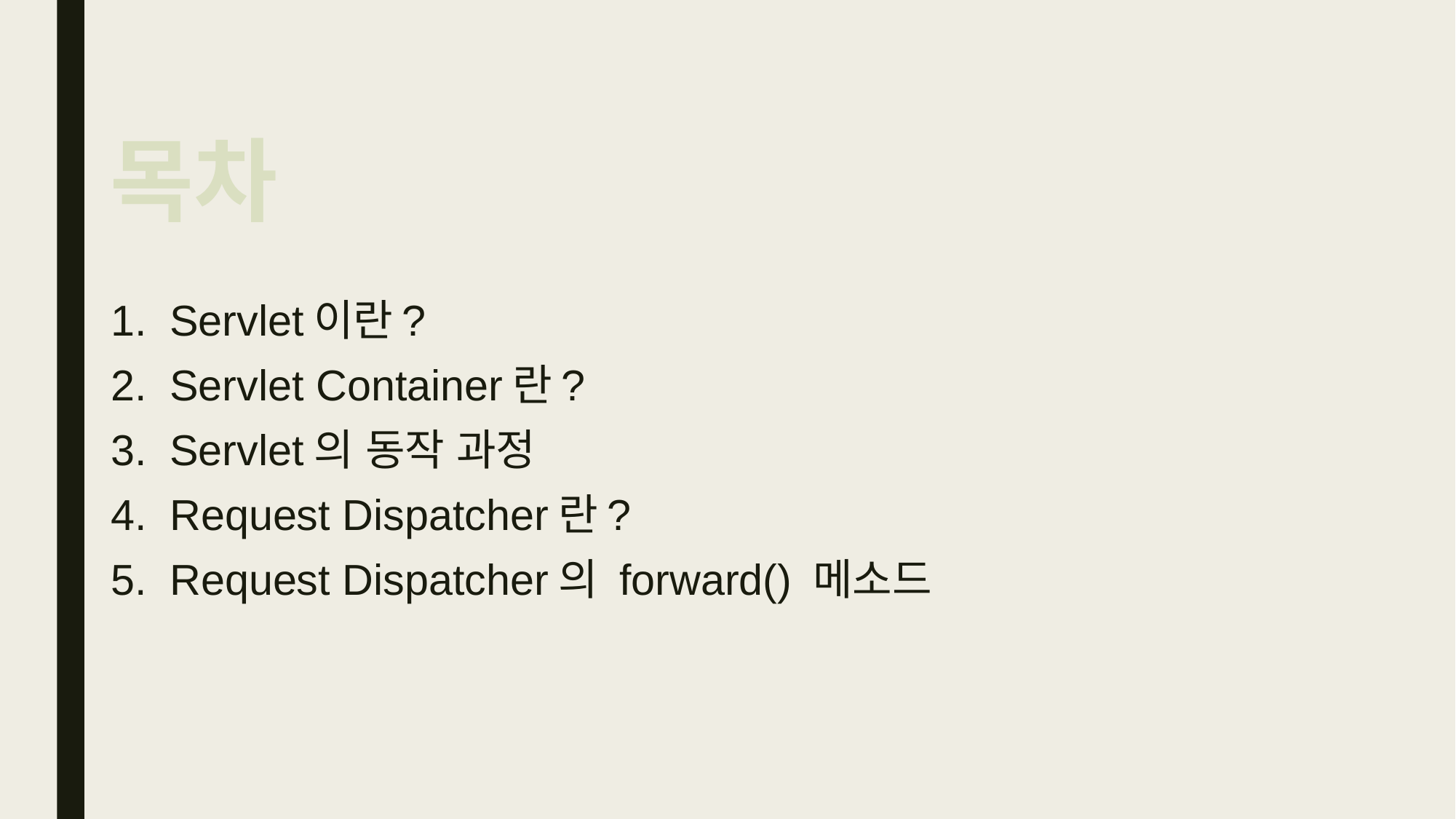

목차
Servlet이란?
Servlet Container란?
Servlet의 동작 과정
Request Dispatcher란?
Request Dispatcher의 forward() 메소드